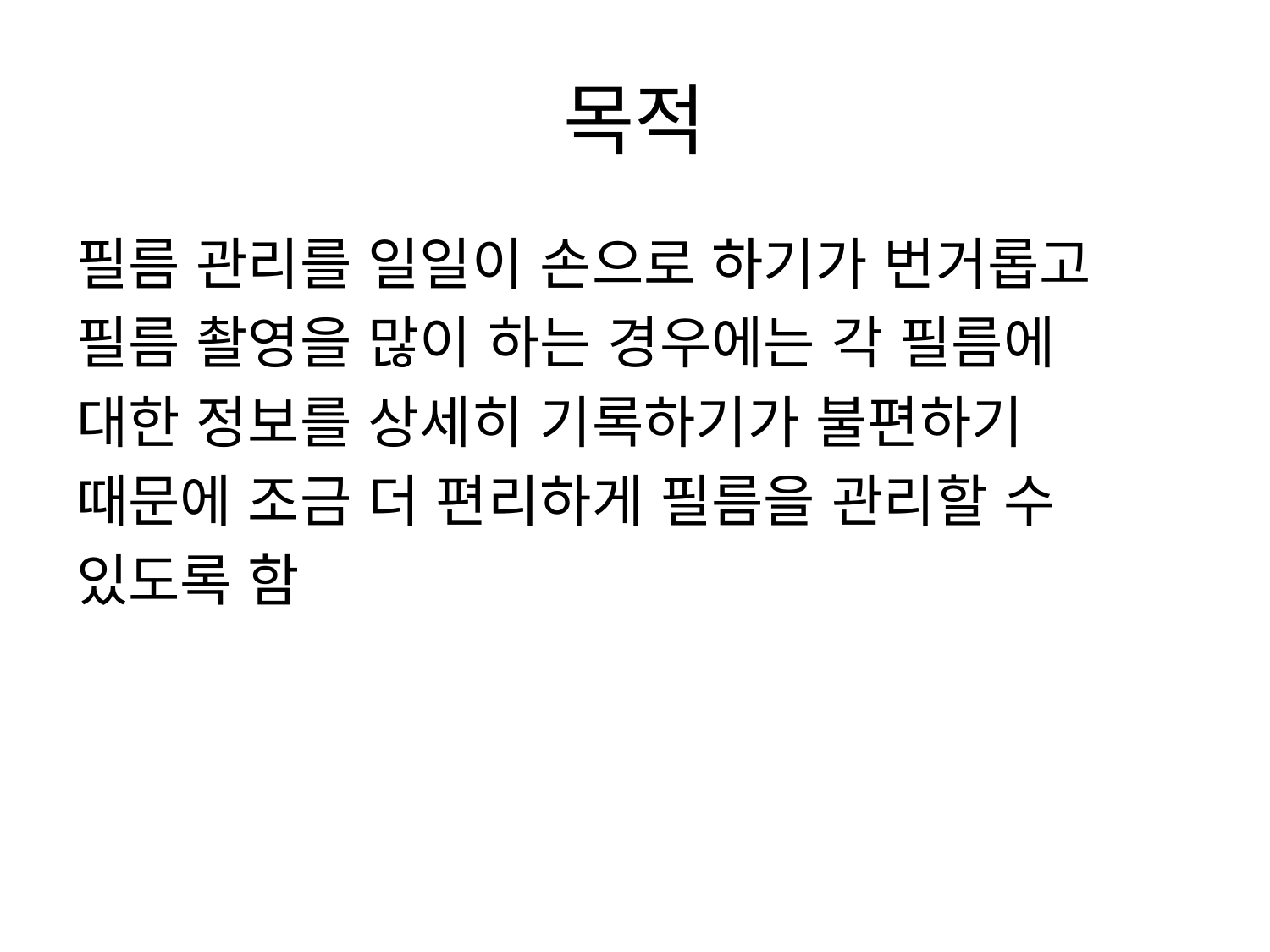

# 목적
필름 관리를 일일이 손으로 하기가 번거롭고
필름 촬영을 많이 하는 경우에는 각 필름에
대한 정보를 상세히 기록하기가 불편하기
때문에 조금 더 편리하게 필름을 관리할 수
있도록 함